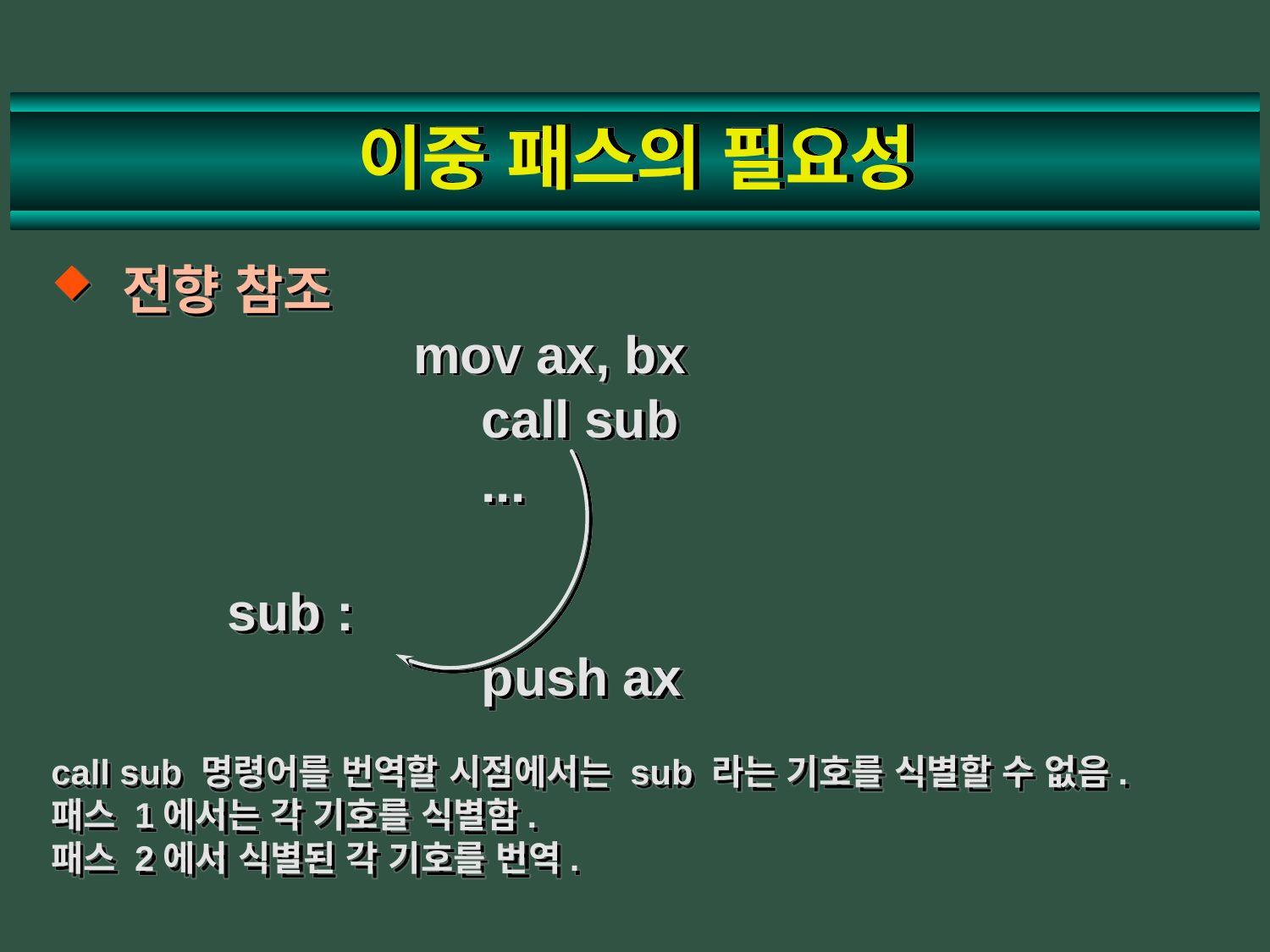

# 이중 패스의 필요성
전향 참조
			    mov ax, bx
				call sub
				...

		sub :
				push ax

call sub 명령어를 번역할 시점에서는 sub 라는 기호를 식별할 수 없음.
패스 1에서는 각 기호를 식별함.
패스 2에서 식별된 각 기호를 번역.